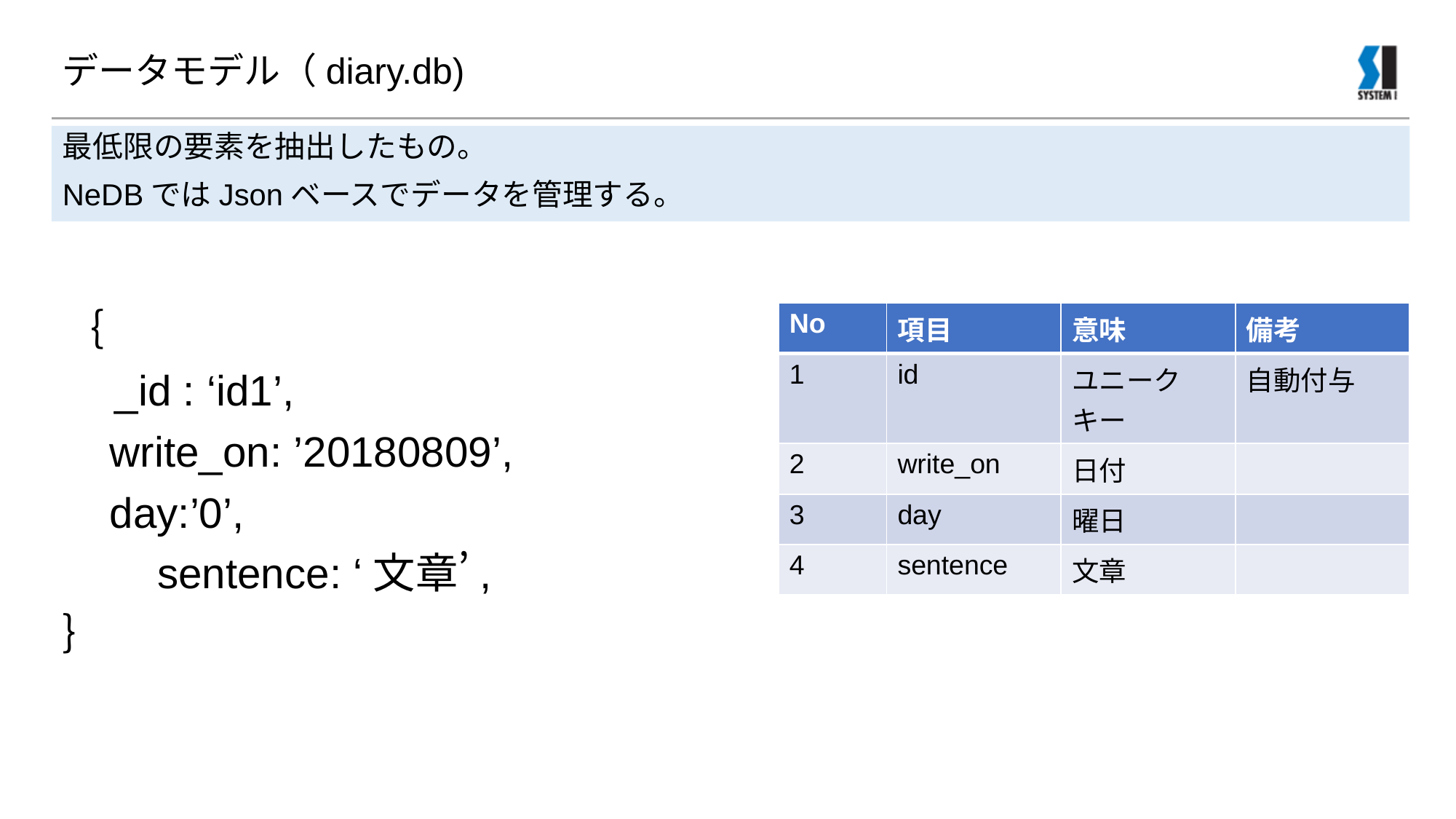

# データモデル（diary.db)
最低限の要素を抽出したもの。
NeDBではJsonベースでデータを管理する。
｛
　_id : ‘id1’,
    write_on: ’20180809’,
    day:’0’,
　　sentence: ‘文章’,
｝
| No | 項目 | 意味 | 備考 |
| --- | --- | --- | --- |
| 1 | id | ユニークキー | 自動付与 |
| 2 | write\_on | 日付 |  |
| 3 | day | 曜日 |  |
| 4 | sentence | 文章 |  |